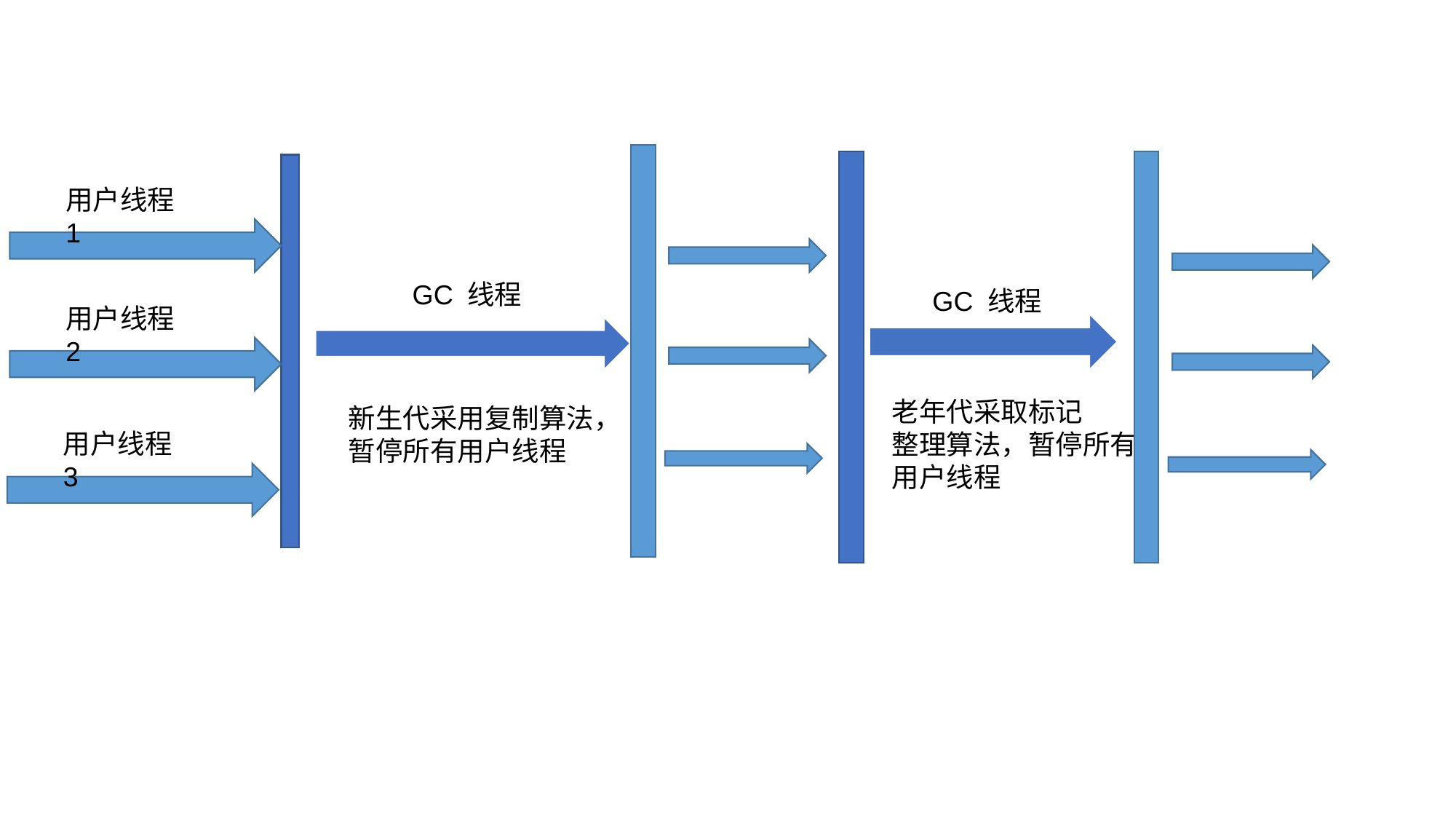

用户线程1

GC 线程
GC 线程
用户线程2

老年代采取标记
整理算法，暂停所有
用户线程
新生代采用复制算法，
暂停所有用户线程
用户线程3